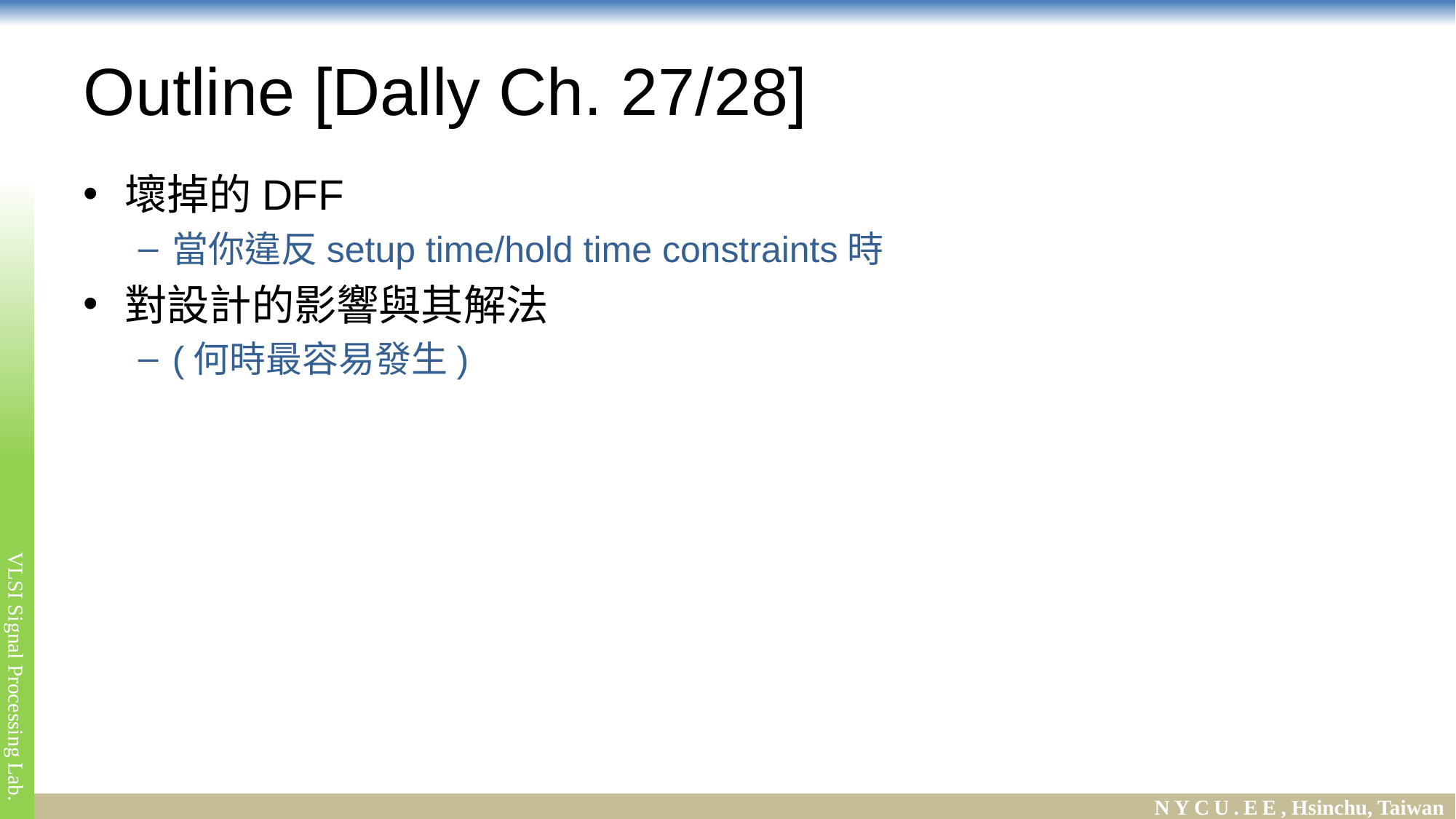

# Outline [Dally Ch. 27/28]
壞掉的DFF
當你違反setup time/hold time constraints時
對設計的影響與其解法
(何時最容易發生)